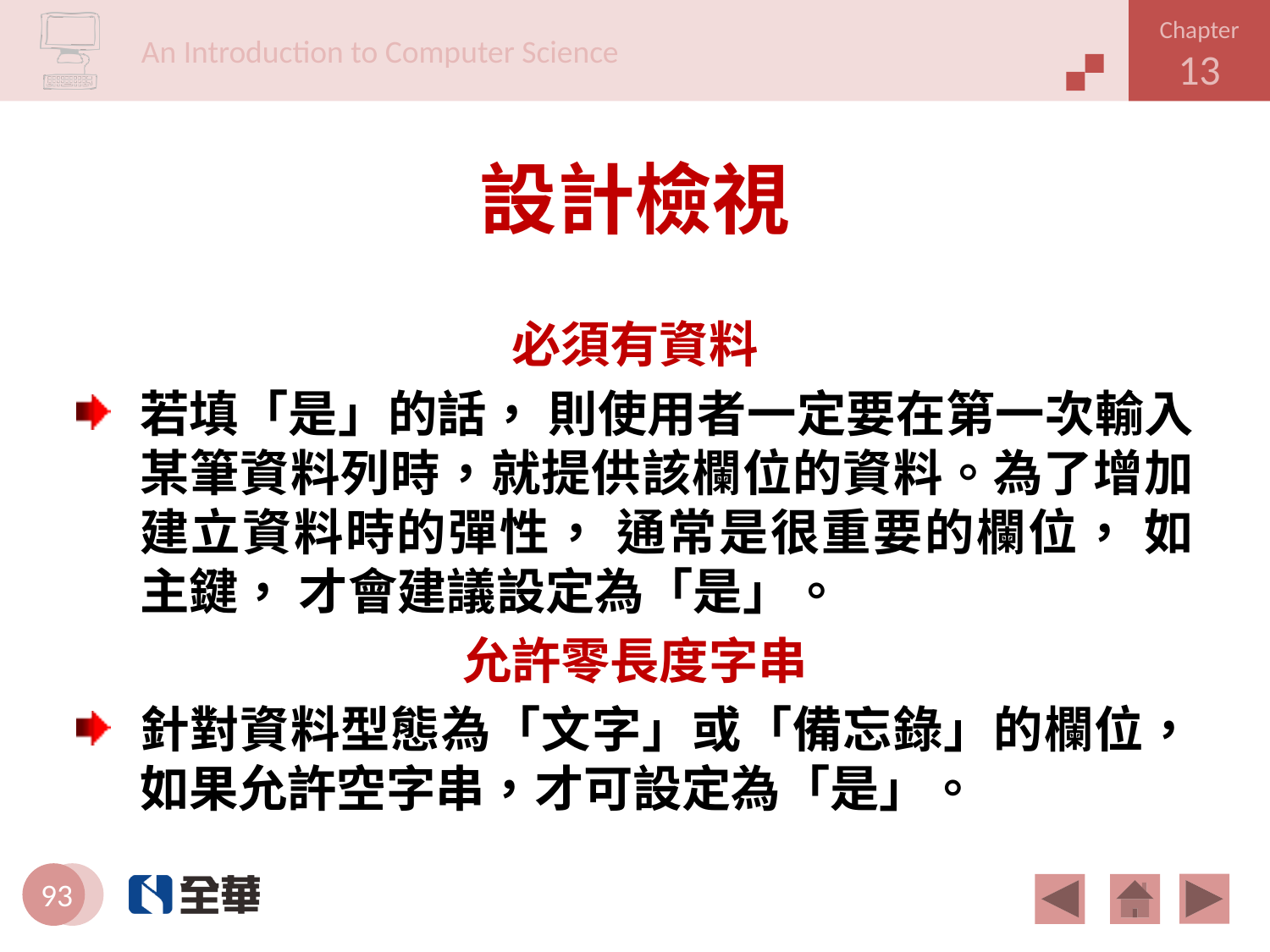

# 設計檢視
必須有資料
若填「是」的話， 則使用者一定要在第一次輸入某筆資料列時，就提供該欄位的資料。為了增加建立資料時的彈性， 通常是很重要的欄位， 如主鍵， 才會建議設定為「是」。
允許零長度字串
針對資料型態為「文字」或「備忘錄」的欄位，如果允許空字串，才可設定為「是」。